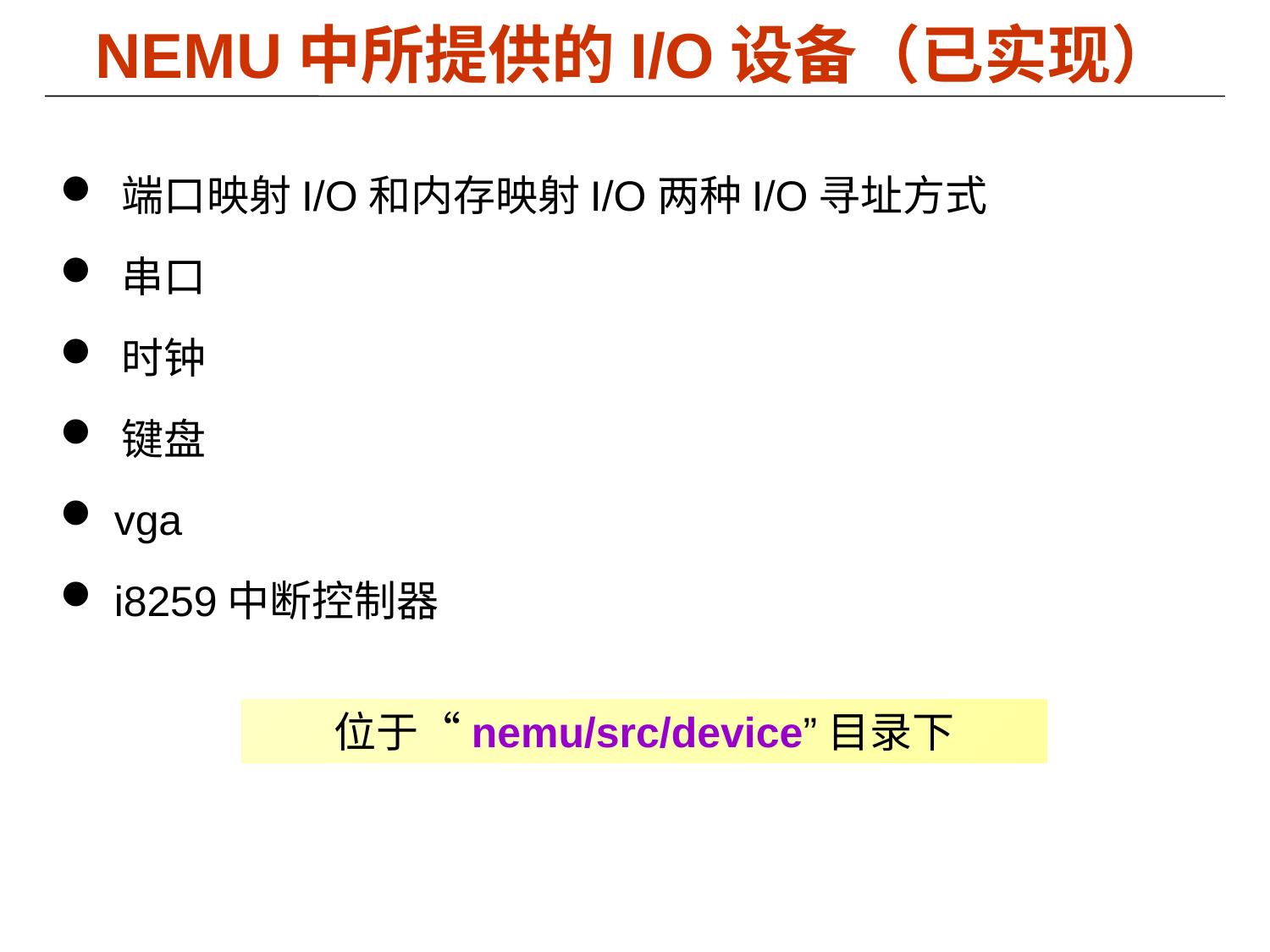

# NEMU中所提供的I/O设备（已实现）
 端口映射I/O和内存映射I/O两种I/O寻址方式
 串口
 时钟
 键盘
 vga
 i8259中断控制器
位于“nemu/src/device”目录下